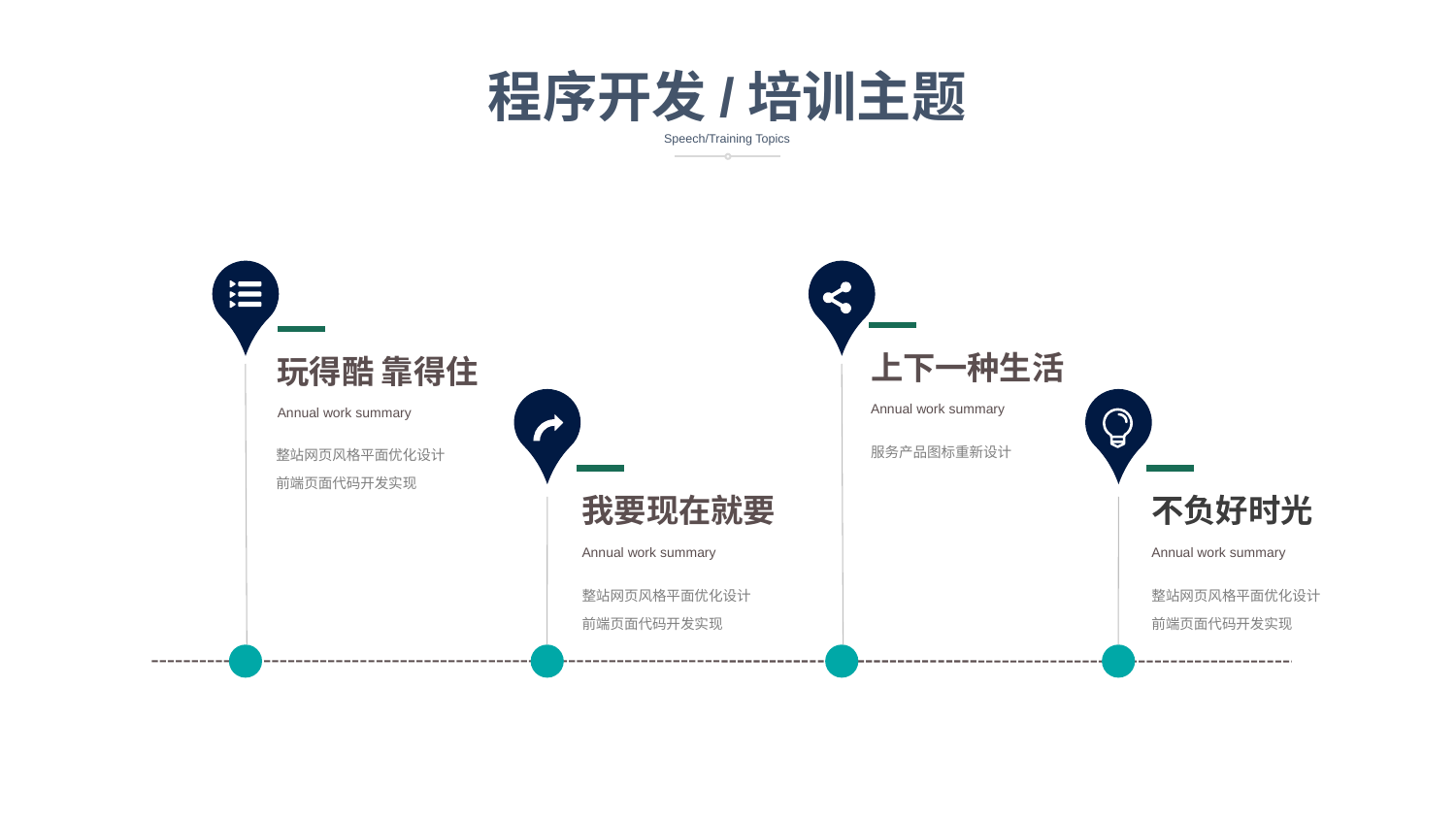

程序开发/培训主题
Speech/Training Topics

上下一种生活
玩得酷 靠得住

Annual work summary
Annual work summary

服务产品图标重新设计
整站网页风格平面优化设计
前端页面代码开发实现
我要现在就要
不负好时光
Annual work summary
Annual work summary
整站网页风格平面优化设计
前端页面代码开发实现
整站网页风格平面优化设计
前端页面代码开发实现